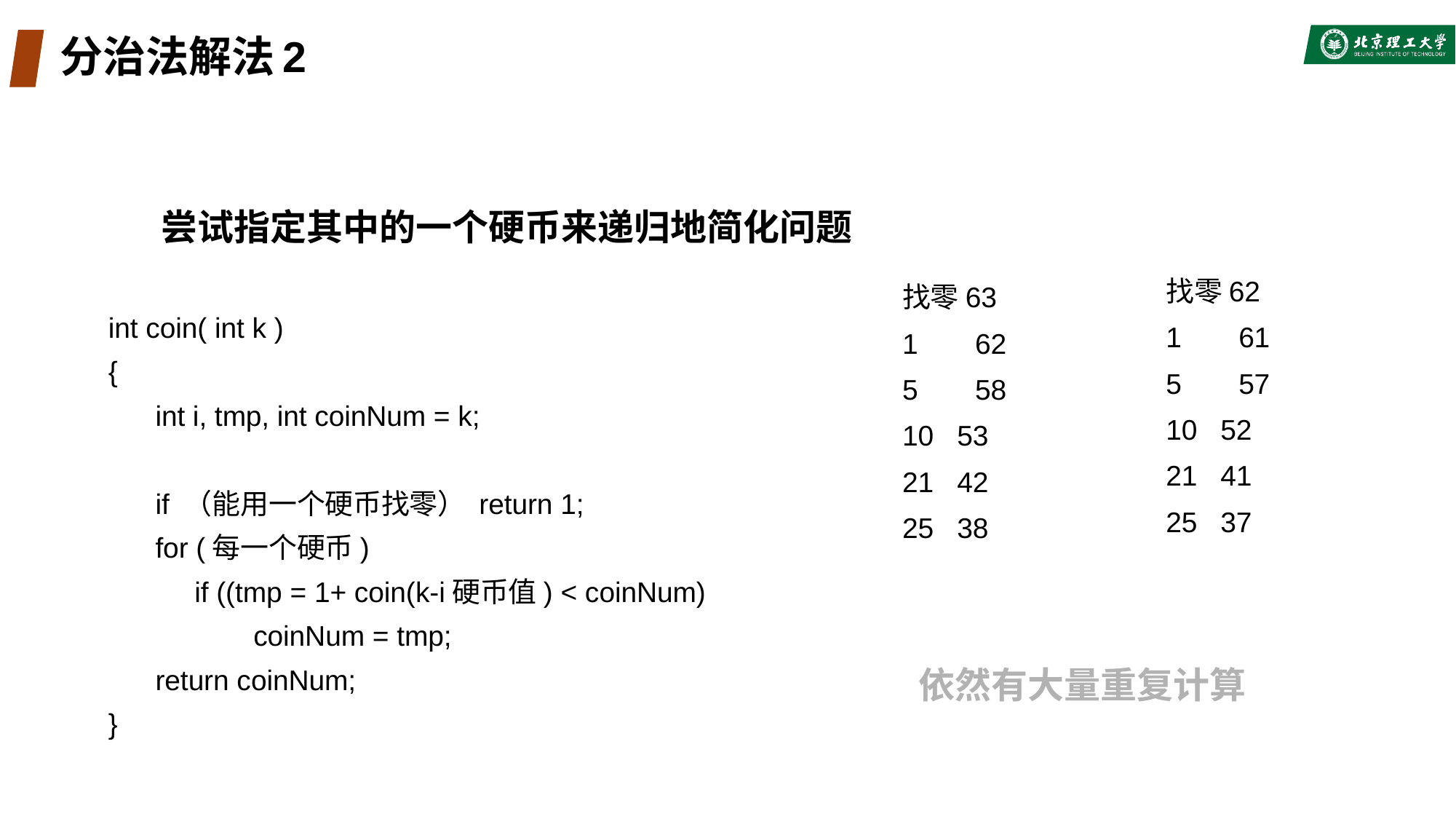

# 分治法解法2
尝试指定其中的一个硬币来递归地简化问题
找零62
61
57
10   52
21   41
25   37
找零63
62
58
10   53
21   42
25   38
int coin( int k )
{
      int i, tmp, int coinNum = k;

      if （能用一个硬币找零） return 1;
      for (每一个硬币)
           if ((tmp = 1+ coin(k-i硬币值) < coinNum)
　　    　　coinNum = tmp;
      return coinNum;
}
依然有大量重复计算